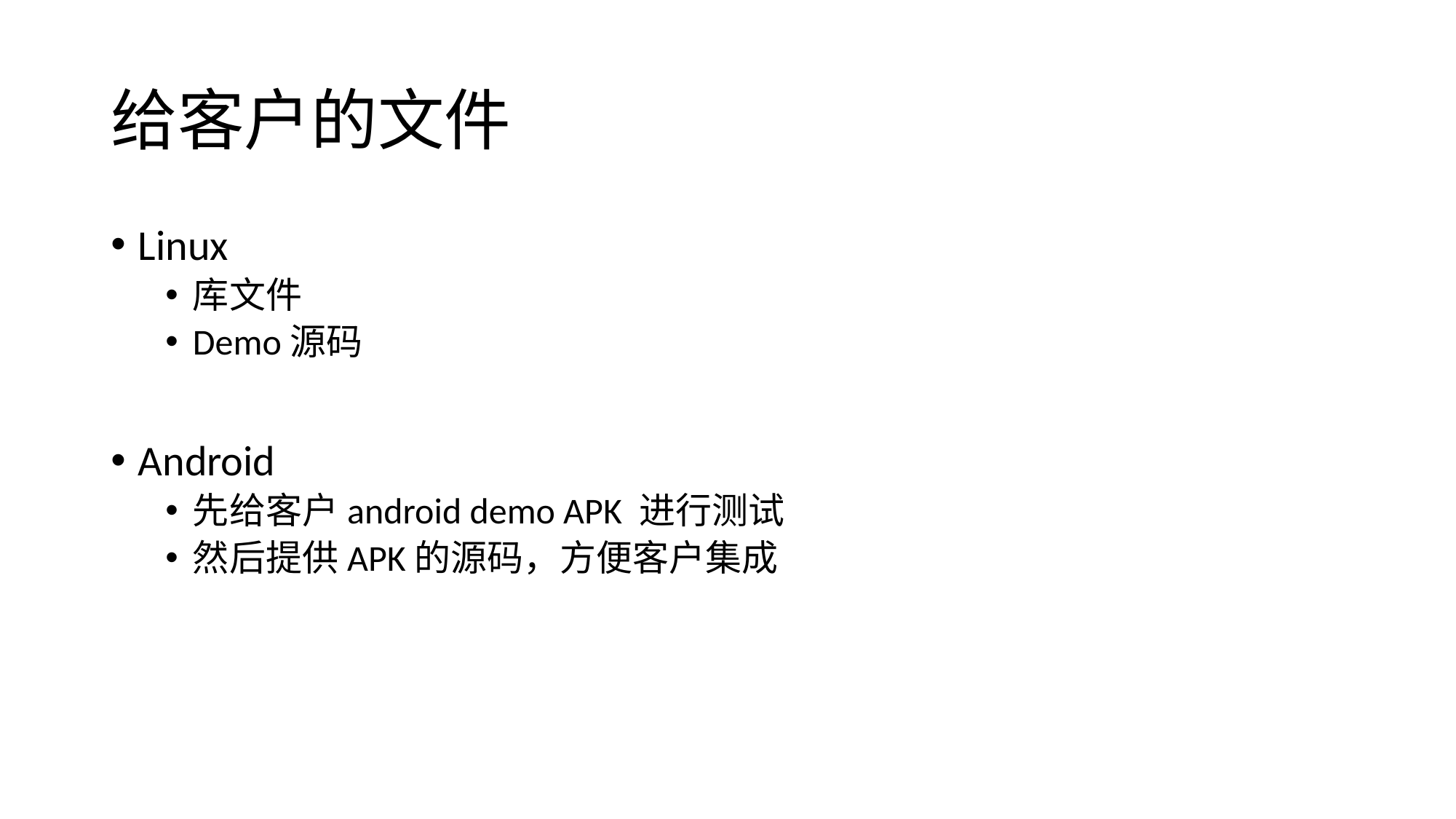

# 给客户的文件
Linux
库文件
Demo源码

Android
先给客户android demo APK 进行测试
然后提供APK的源码，方便客户集成